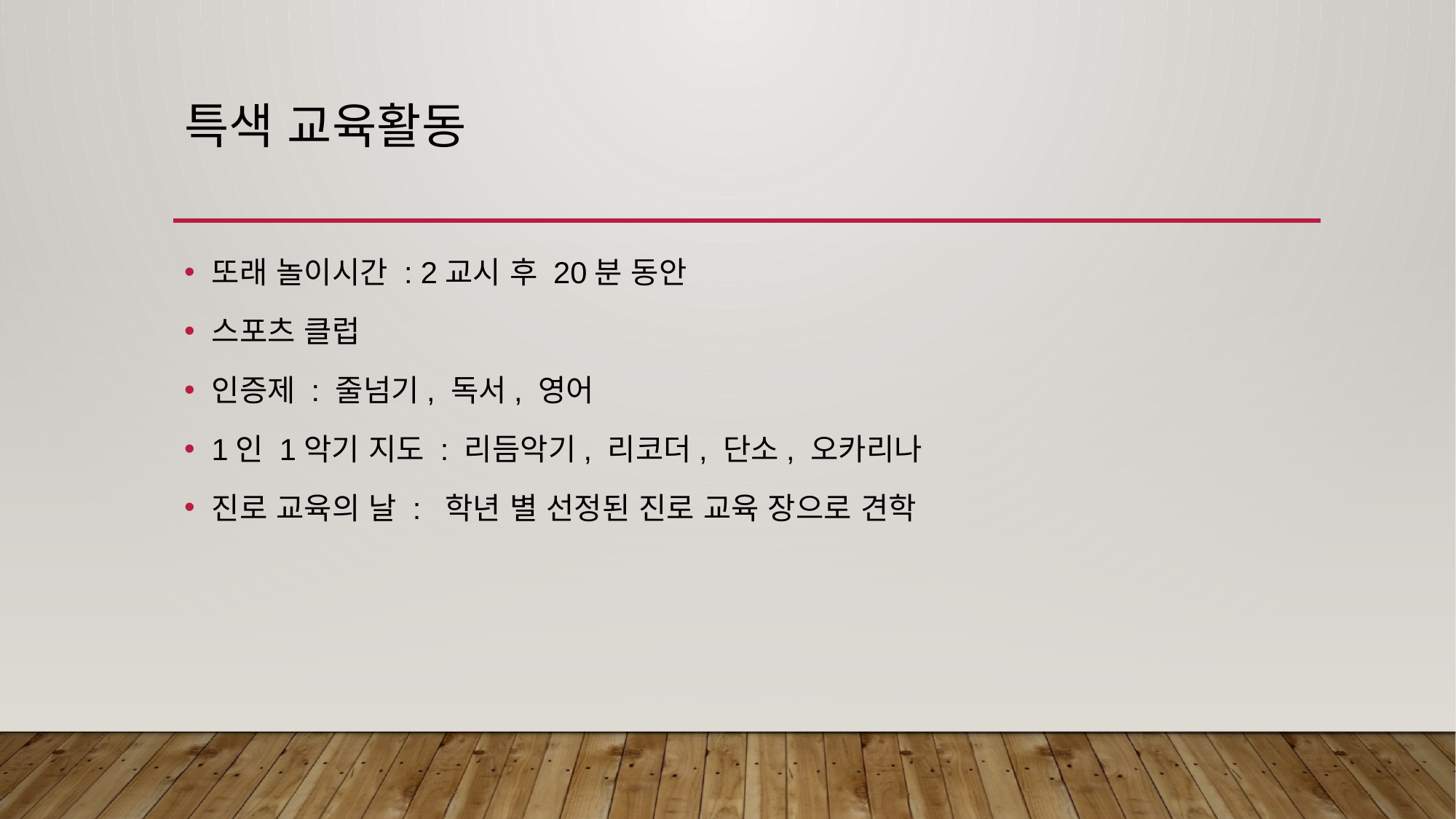

# 특색 교육활동
또래 놀이시간 : 2교시 후 20분 동안
스포츠 클럽
인증제 : 줄넘기, 독서, 영어
1인 1악기 지도 : 리듬악기, 리코더, 단소, 오카리나
진로 교육의 날 :  학년 별 선정된 진로 교육 장으로 견학